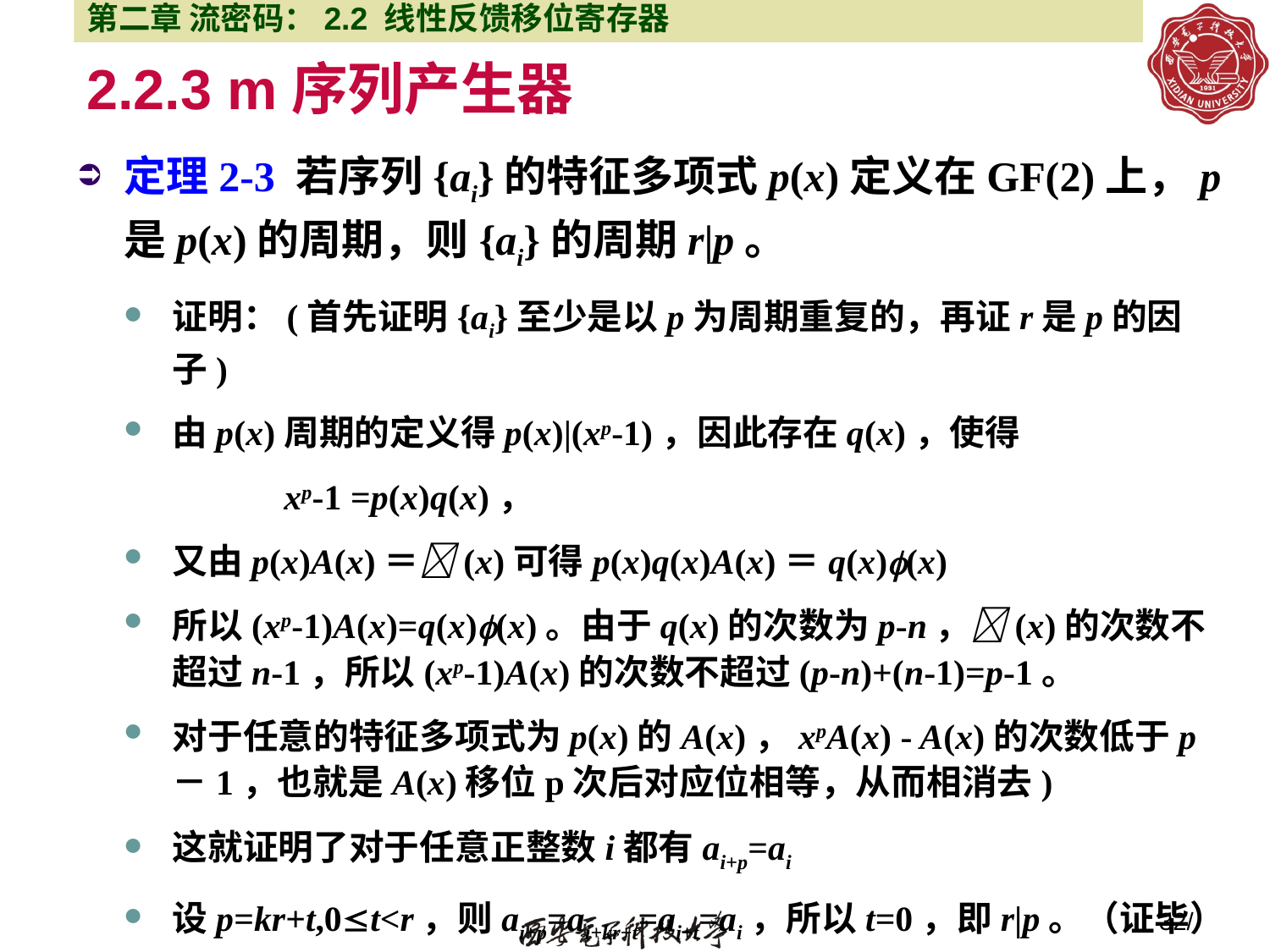

第二章 流密码：2.2 线性反馈移位寄存器
# 2.2.3 m序列产生器
定理2-3 若序列{ai}的特征多项式p(x)定义在GF(2)上，p是p(x)的周期，则{ai}的周期r|p。
证明：(首先证明{ai}至少是以p为周期重复的，再证r是p的因子)
由p(x)周期的定义得p(x)|(xp-1)，因此存在q(x)，使得
                  xp-1 =p(x)q(x)，
又由p(x)A(x)＝φ(x)可得p(x)q(x)A(x)＝q(x)φ(x)
所以(xp-1)A(x)=q(x)φ(x)。由于q(x)的次数为p-n，φ(x)的次数不超过n-1，所以(xp-1)A(x)的次数不超过(p-n)+(n-1)=p-1。
对于任意的特征多项式为p(x)的A(x)，xpA(x) - A(x)的次数低于p－1，也就是A(x)移位p次后对应位相等，从而相消去)
这就证明了对于任意正整数i都有ai+p=ai
设p=kr+t,0≤t<r，则ai+p=ai+kr+t=ai+t=ai，所以t=0，即r|p。（证毕）
32/